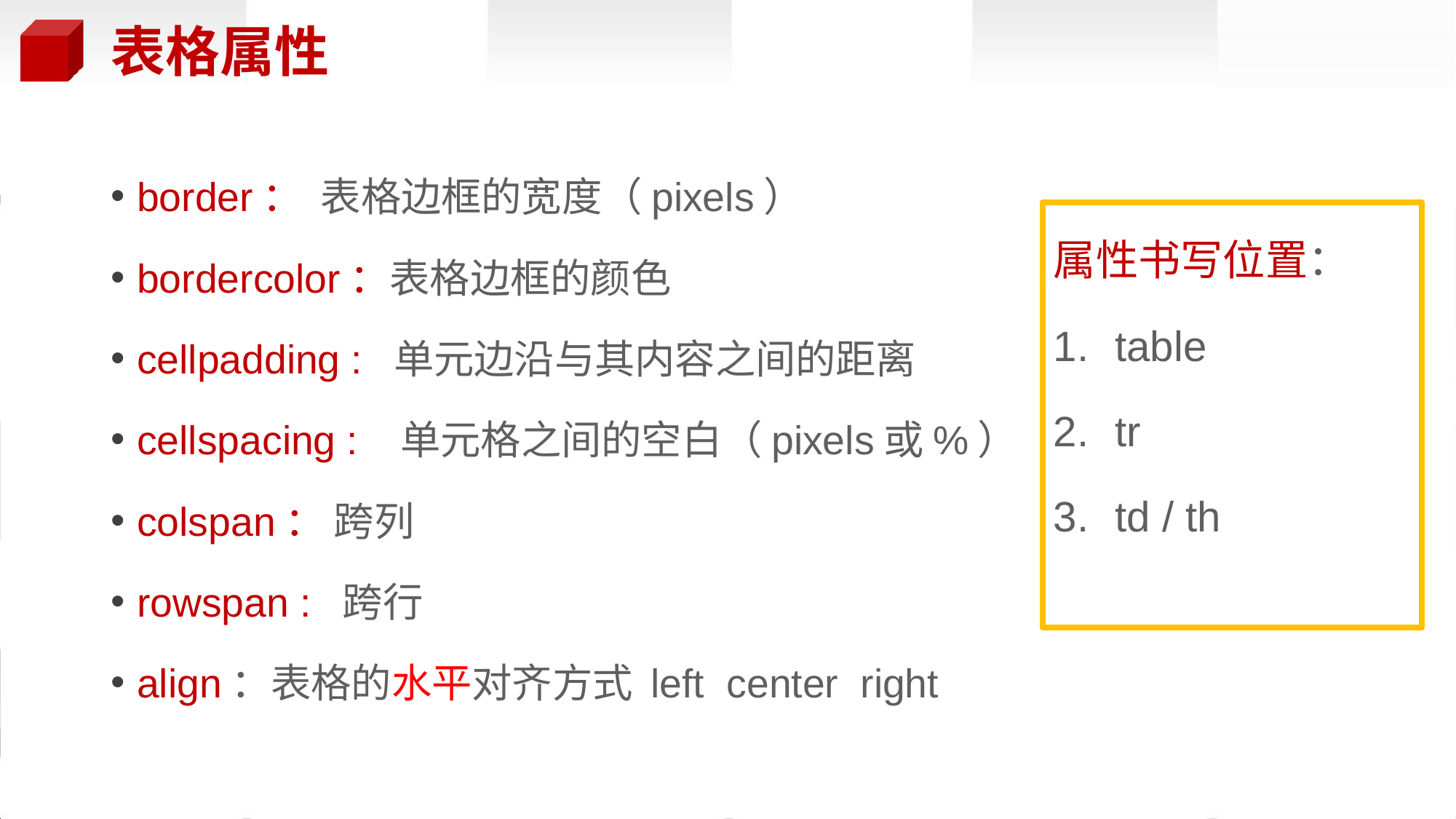

# 表格属性
border：  表格边框的宽度（pixels）
bordercolor：表格边框的颜色
cellpadding :  单元边沿与其内容之间的距离
cellspacing :   单元格之间的空白（pixels或%）
colspan： 跨列
rowspan :  跨行
align：表格的水平对齐方式 left  center  right

属性书写位置：
table
tr
td / th